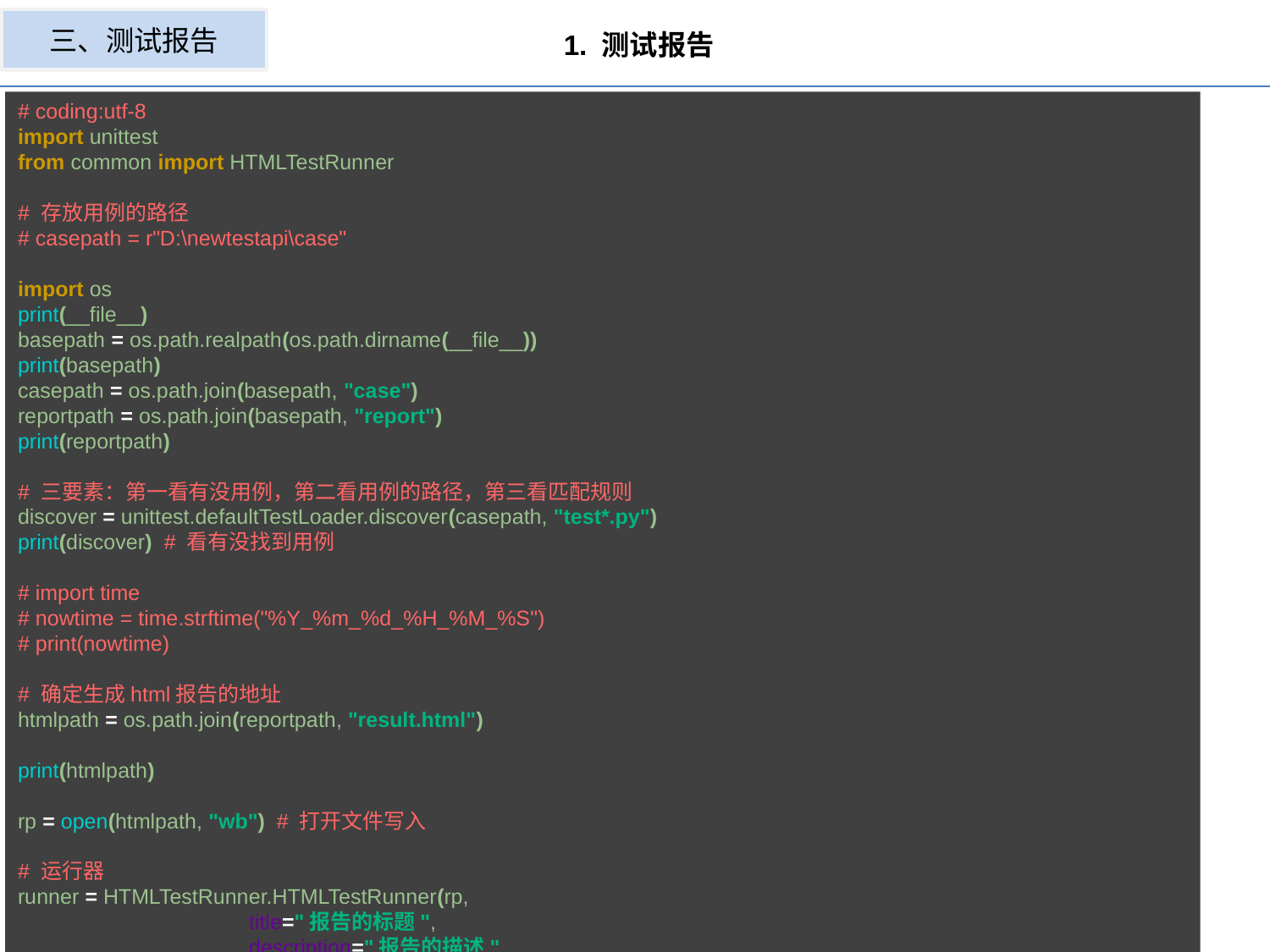

三、测试报告
1. 测试报告
# coding:utf-8 import unittest from common import HTMLTestRunner # 存放用例的路径 # casepath = r"D:\newtestapi\case" import os print(__file__) basepath = os.path.realpath(os.path.dirname(__file__)) print(basepath) casepath = os.path.join(basepath, "case") reportpath = os.path.join(basepath, "report") print(reportpath) # 三要素：第一看有没用例，第二看用例的路径，第三看匹配规则 discover = unittest.defaultTestLoader.discover(casepath, "test*.py") print(discover)  # 看有没找到用例 # import time # nowtime = time.strftime("%Y_%m_%d_%H_%M_%S") # print(nowtime) # 确定生成html报告的地址 htmlpath = os.path.join(reportpath, "result.html") print(htmlpath) rp = open(htmlpath, "wb")  # 打开文件写入 # 运行器 runner = HTMLTestRunner.HTMLTestRunner(rp, title="报告的标题", description="报告的描述" ) runner.run(discover)